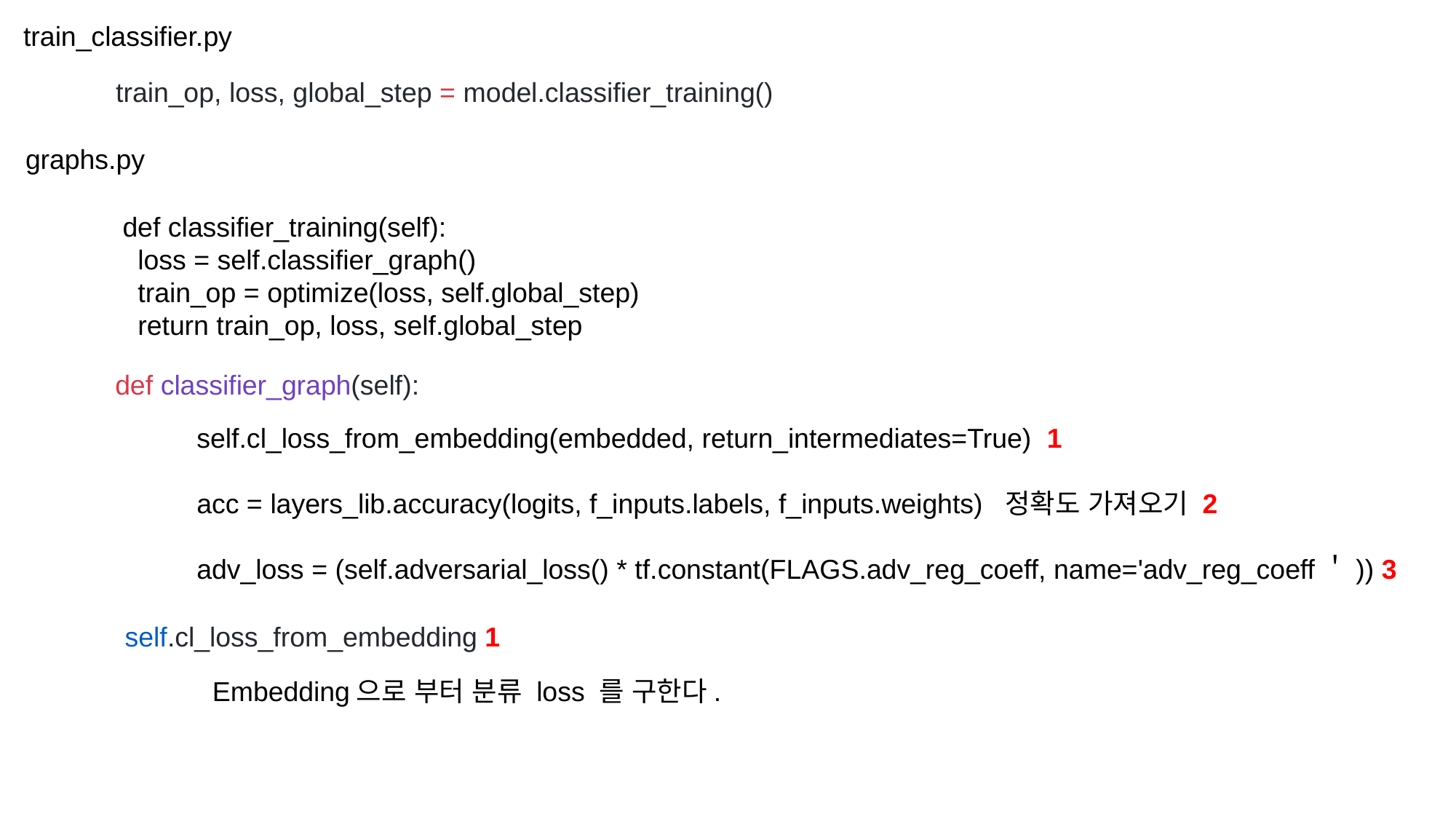

train_classifier.py
train_op, loss, global_step = model.classifier_training()
graphs.py

  def classifier_training(self):
    loss = self.classifier_graph()
    train_op = optimize(loss, self.global_step)
    return train_op, loss, self.global_step
def classifier_graph(self):
self.cl_loss_from_embedding(embedded, return_intermediates=True)  1

acc = layers_lib.accuracy(logits, f_inputs.labels, f_inputs.weights)  정확도 가져오기 2

adv_loss = (self.adversarial_loss() * tf.constant(FLAGS.adv_reg_coeff, name='adv_reg_coeff＇)) 3
self.cl_loss_from_embedding 1
Embedding으로 부터 분류 loss 를 구한다.